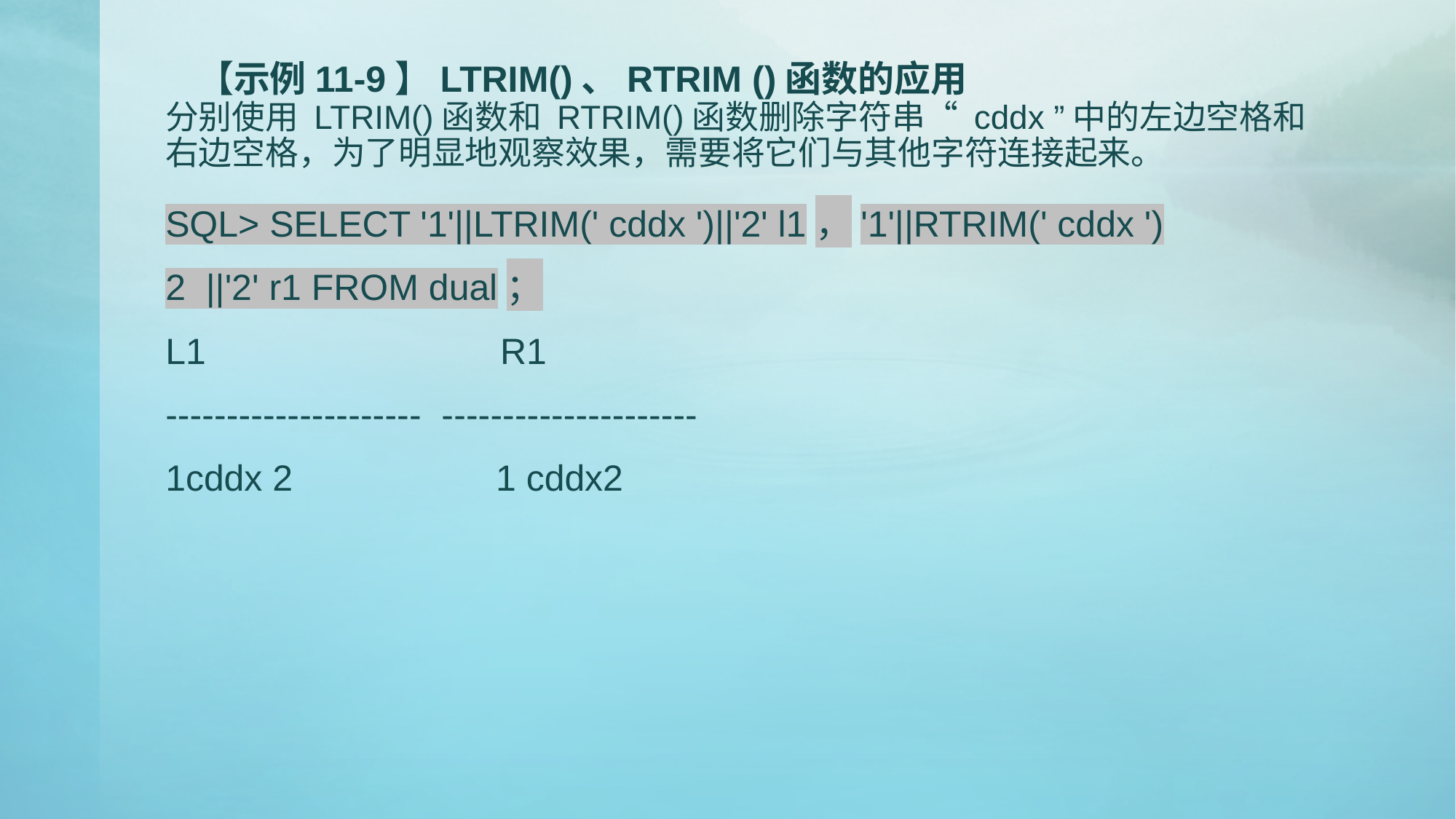

# 【示例11-9】LTRIM()、RTRIM ()函数的应用 分别使用 LTRIM()函数和 RTRIM()函数删除字符串“ cddx ”中的左边空格和右边空格，为了明显地观察效果，需要将它们与其他字符连接起来。
SQL> SELECT '1'||LTRIM(' cddx ')||'2' l1，'1'||RTRIM(' cddx ')
2  ||'2' r1 FROM dual；
L1                             R1
---------------------  ---------------------
1cddx 2                    1 cddx2